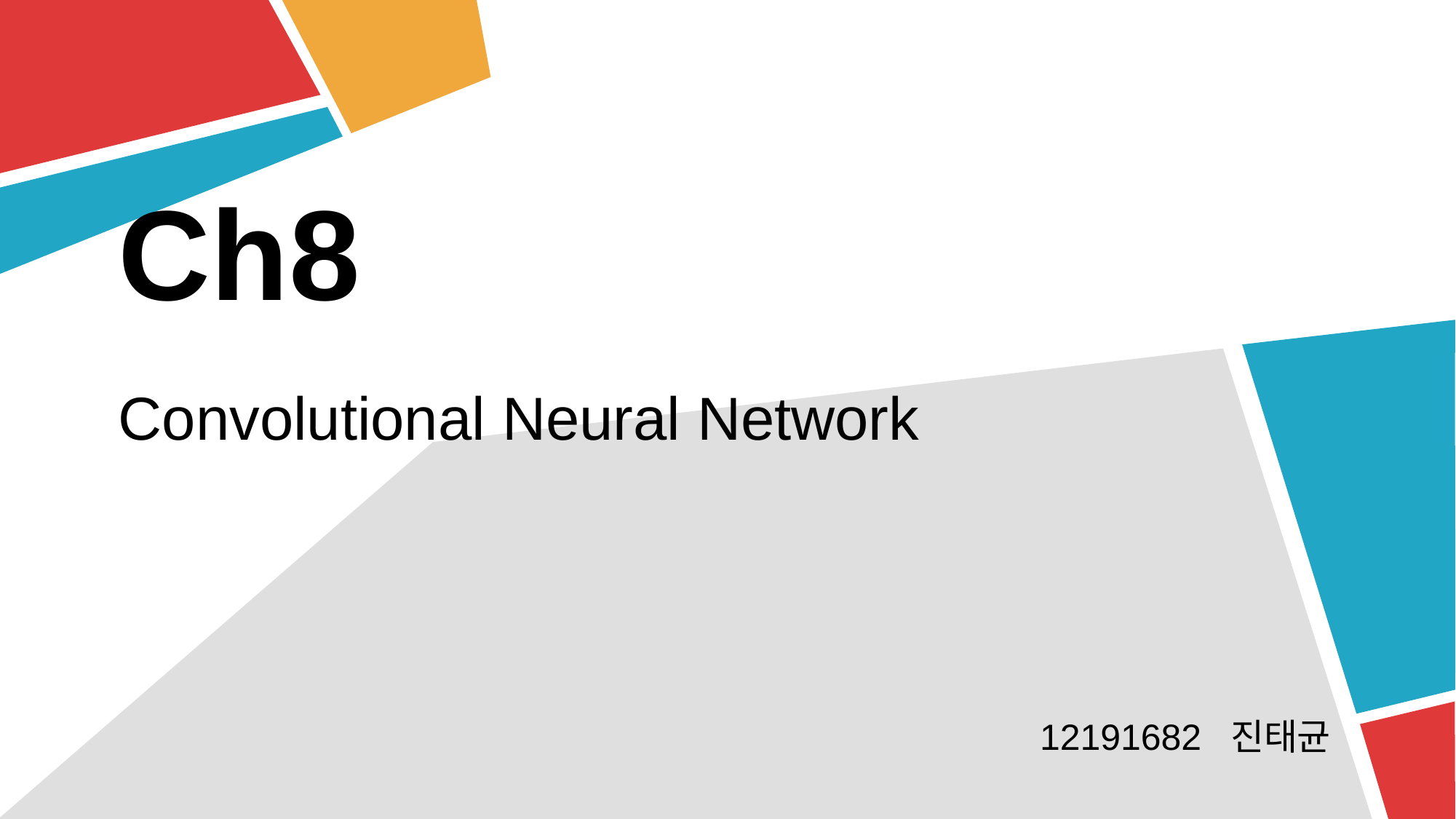

# Ch8
Convolutional Neural Network
12191682  진태균